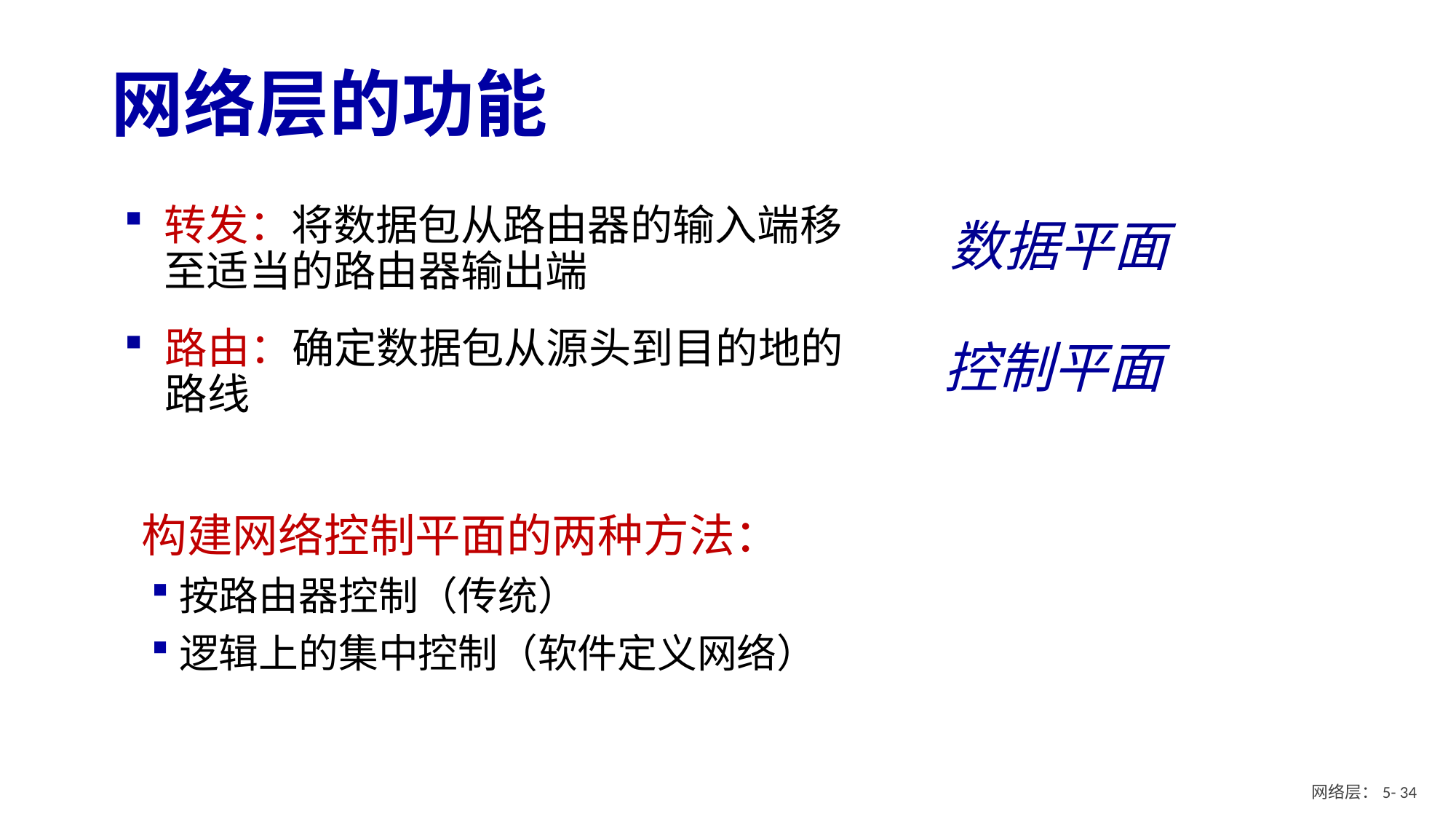

# 网络层的功能
转发：将数据包从路由器的输入端移至适当的路由器输出端

数据平面

路由：确定数据包从源头到目的地的路线

控制平面

构建网络控制平面的两种方法：
按路由器控制（传统）
逻辑上的集中控制（软件定义网络）

网络层：5- 34